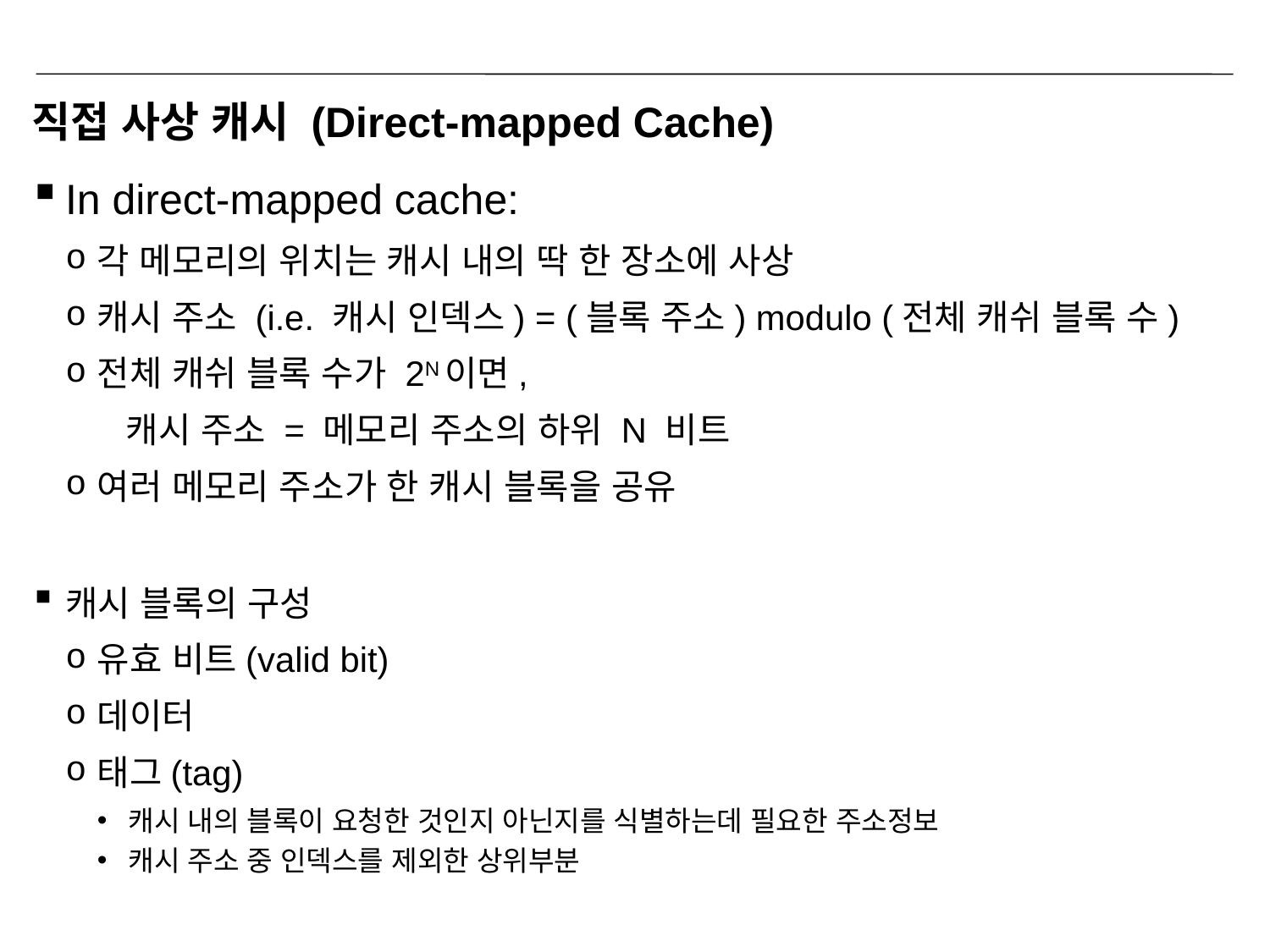

# 직접 사상 캐시 (Direct-mapped Cache)
In direct-mapped cache:
각 메모리의 위치는 캐시 내의 딱 한 장소에 사상
캐시 주소 (i.e. 캐시 인덱스) = (블록 주소) modulo (전체 캐쉬 블록 수)
전체 캐쉬 블록 수가 2N이면,
캐시 주소 = 메모리 주소의 하위 N 비트
여러 메모리 주소가 한 캐시 블록을 공유

캐시 블록의 구성
유효 비트(valid bit)
데이터
태그(tag)
캐시 내의 블록이 요청한 것인지 아닌지를 식별하는데 필요한 주소정보
캐시 주소 중 인덱스를 제외한 상위부분